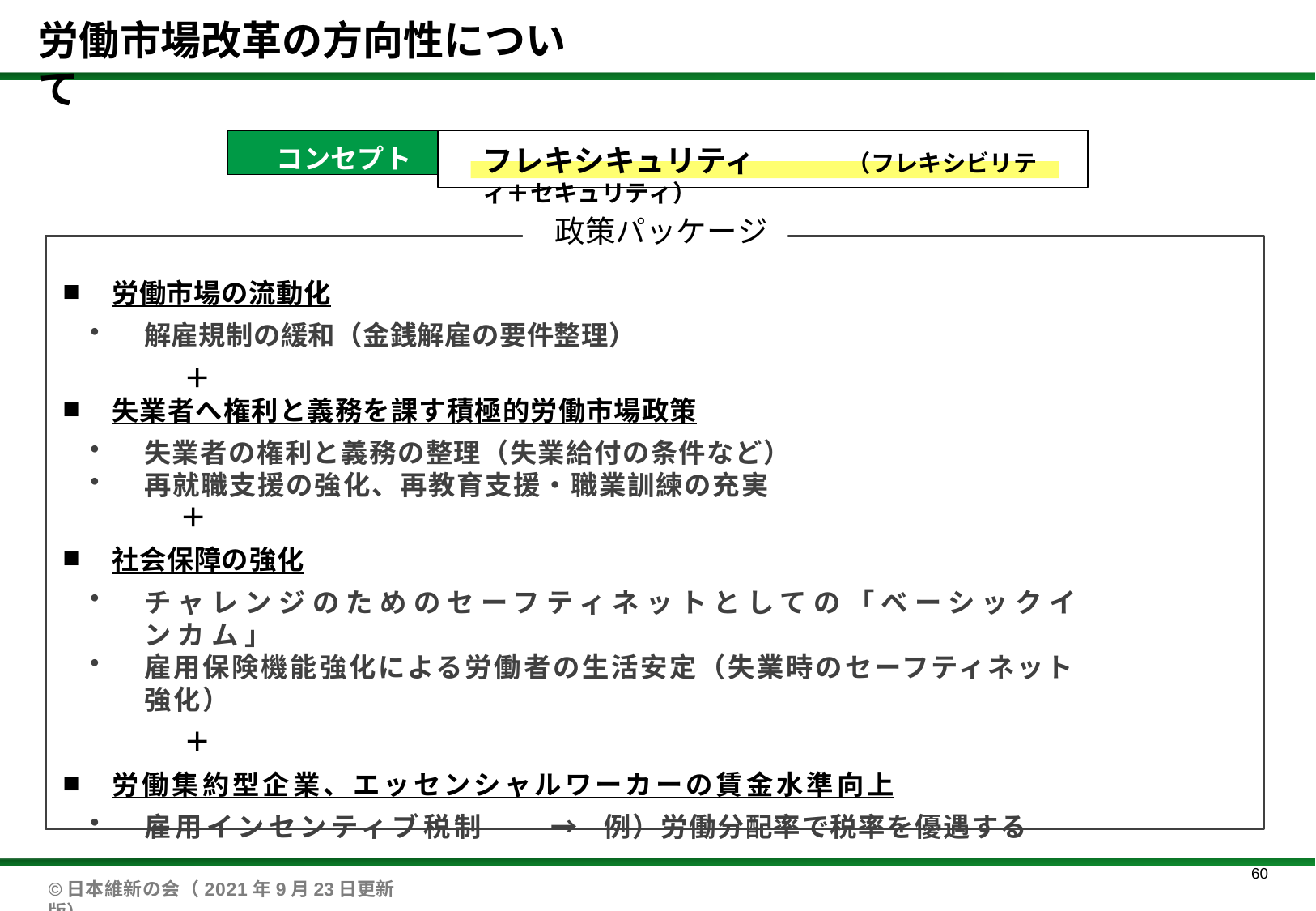

# 労働市場改革の方向性について

コンセプト
フレキシキュリティ	（フレキシビリティ＋セキュリティ）

政策パッケージ

労働市場の流動化
解雇規制の緩和（金銭解雇の要件整理）
＋
失業者へ権利と義務を課す積極的労働市場政策
失業者の権利と義務の整理（失業給付の条件など）
再就職支援の強化、再教育支援・職業訓練の充実
＋
社会保障の強化
チャレンジのためのセーフティネットとしての「ベーシックインカム」
雇用保険機能強化による労働者の生活安定（失業時のセーフティネット強化）
＋
労働集約型企業、エッセンシャルワーカーの賃金水準向上
雇用インセンティブ税制	→	例）労働分配率で税率を優遇する
60
©日本維新の会（2021年9月23日更新版）